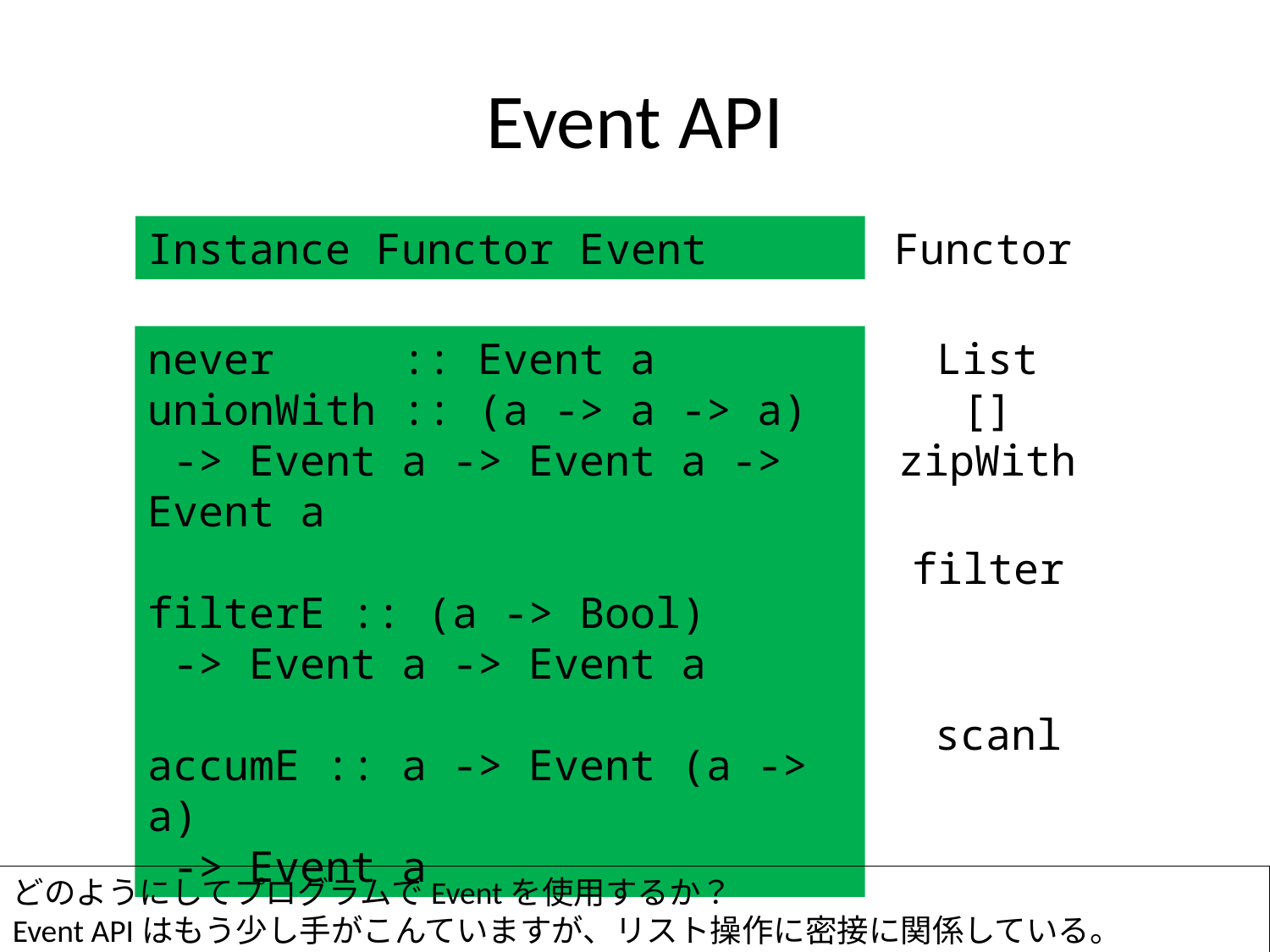

# Event API
Instance Functor Event
Functor
never     :: Event a
unionWith :: (a -> a -> a)
 -> Event a -> Event a -> Event a

filterE :: (a -> Bool)
 -> Event a -> Event a

accumE :: a -> Event (a -> a)
 -> Event a
List
[]
zipWith
filter
scanl
どのようにしてプログラムでEventを使用するか？
Event APIはもう少し手がこんていますが、リスト操作に密接に関係している。